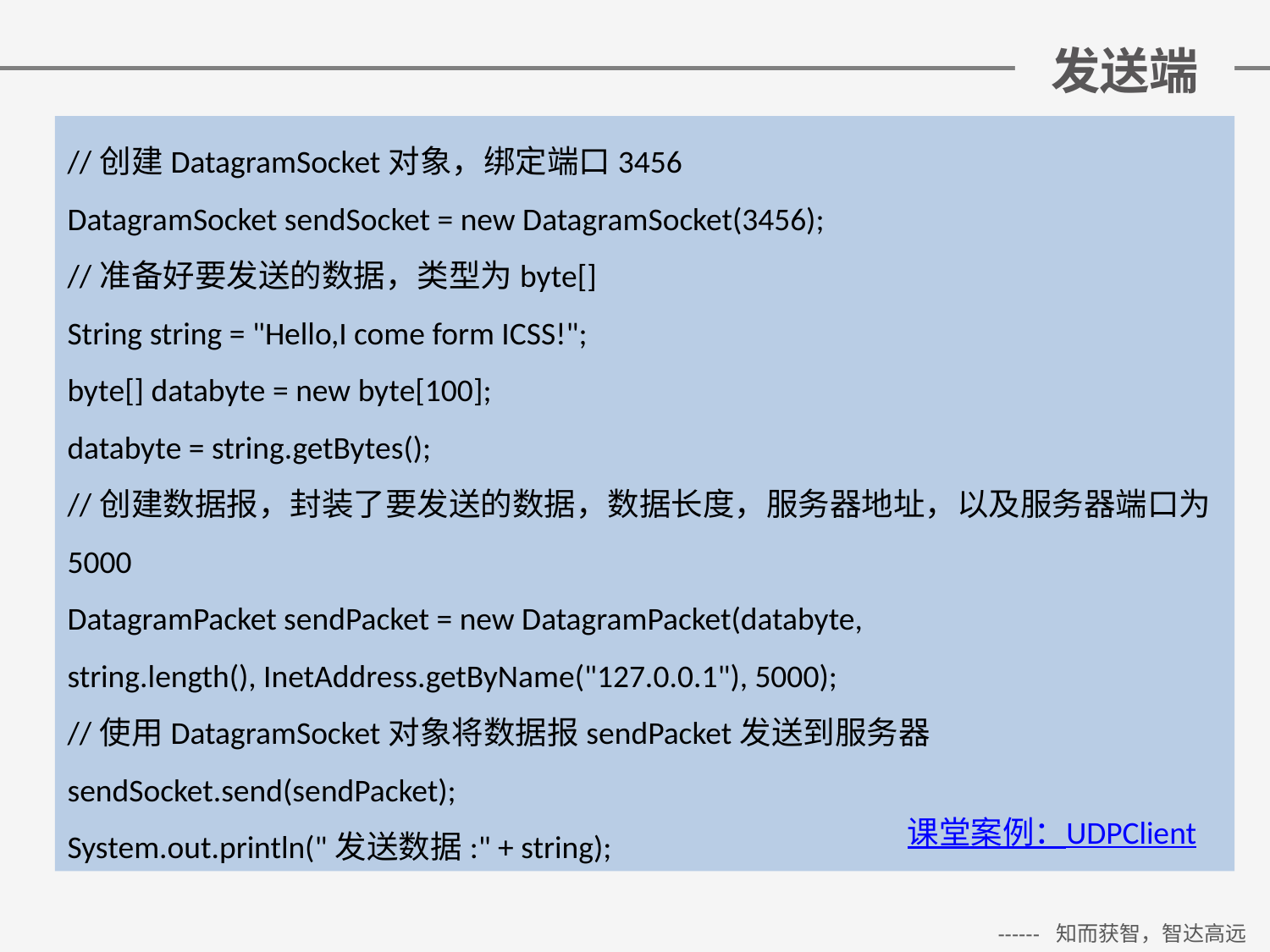

# 发送端
//创建DatagramSocket对象，绑定端口3456
DatagramSocket sendSocket = new DatagramSocket(3456);
//准备好要发送的数据，类型为byte[]
String string = "Hello,I come form ICSS!";
byte[] databyte = new byte[100];
databyte = string.getBytes();
//创建数据报，封装了要发送的数据，数据长度，服务器地址，以及服务器端口为5000
DatagramPacket sendPacket = new DatagramPacket(databyte,
string.length(), InetAddress.getByName("127.0.0.1"), 5000);
//使用DatagramSocket对象将数据报sendPacket发送到服务器
sendSocket.send(sendPacket);
System.out.println("发送数据:" + string);
课堂案例：UDPClient